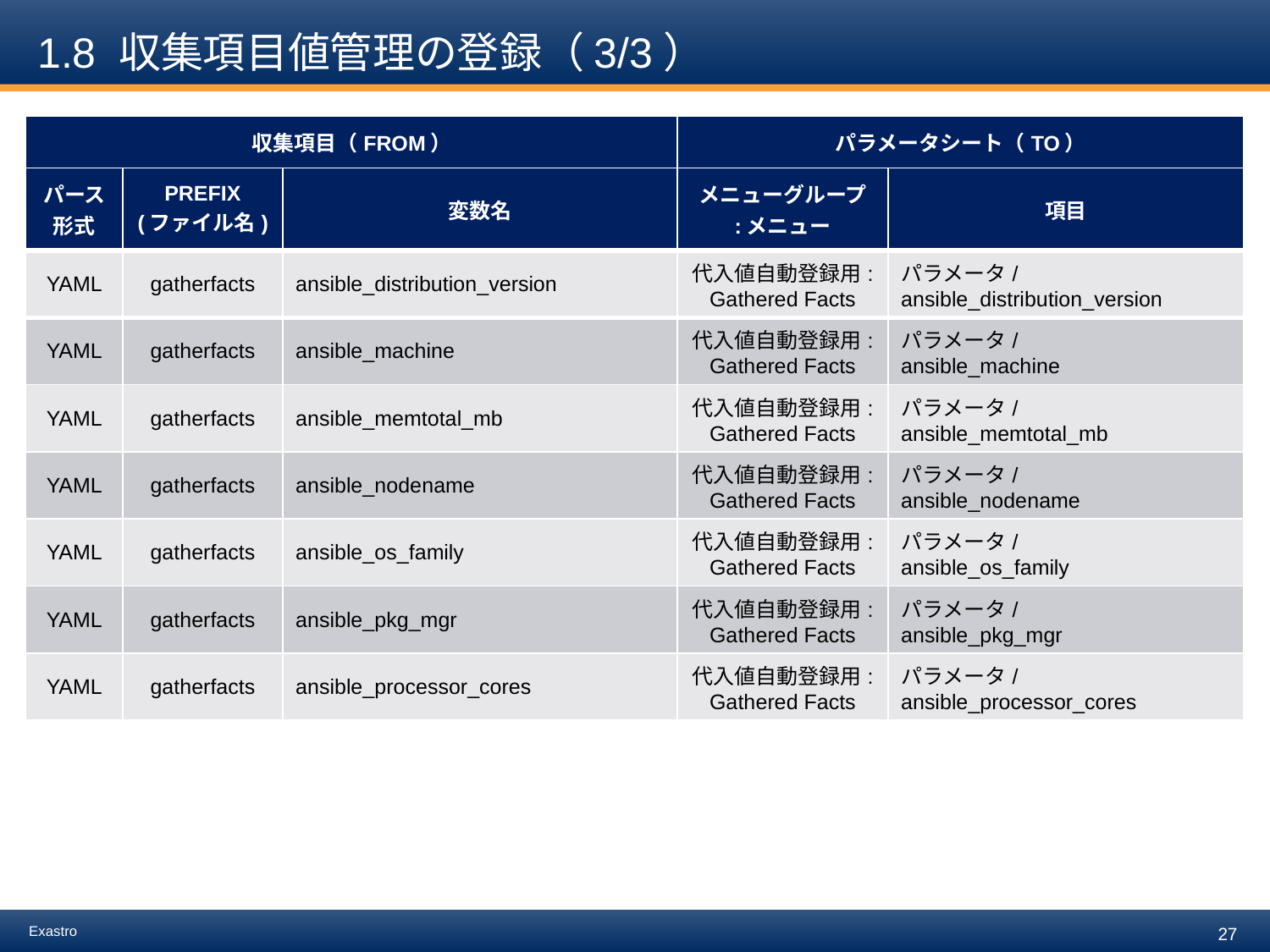

# 1.8 収集項目値管理の登録（3/3）
| 収集項目（FROM） |  |  | パラメータシート（TO） |  |
| --- | --- | --- | --- | --- |
| パース 形式 | PREFIX (ファイル名) | 変数名 | メニューグループ :メニュー | 項目 |
| YAML | gatherfacts | ansible\_distribution\_version | 代入値自動登録用: Gathered Facts | パラメータ/ ansible\_distribution\_version |
| YAML | gatherfacts | ansible\_machine | 代入値自動登録用: Gathered Facts | パラメータ/ ansible\_machine |
| YAML | gatherfacts | ansible\_memtotal\_mb | 代入値自動登録用: Gathered Facts | パラメータ/ ansible\_memtotal\_mb |
| YAML | gatherfacts | ansible\_nodename | 代入値自動登録用: Gathered Facts | パラメータ/ ansible\_nodename |
| YAML | gatherfacts | ansible\_os\_family | 代入値自動登録用: Gathered Facts | パラメータ/ ansible\_os\_family |
| YAML | gatherfacts | ansible\_pkg\_mgr | 代入値自動登録用: Gathered Facts | パラメータ/ ansible\_pkg\_mgr |
| YAML | gatherfacts | ansible\_processor\_cores | 代入値自動登録用: Gathered Facts | パラメータ/ ansible\_processor\_cores |